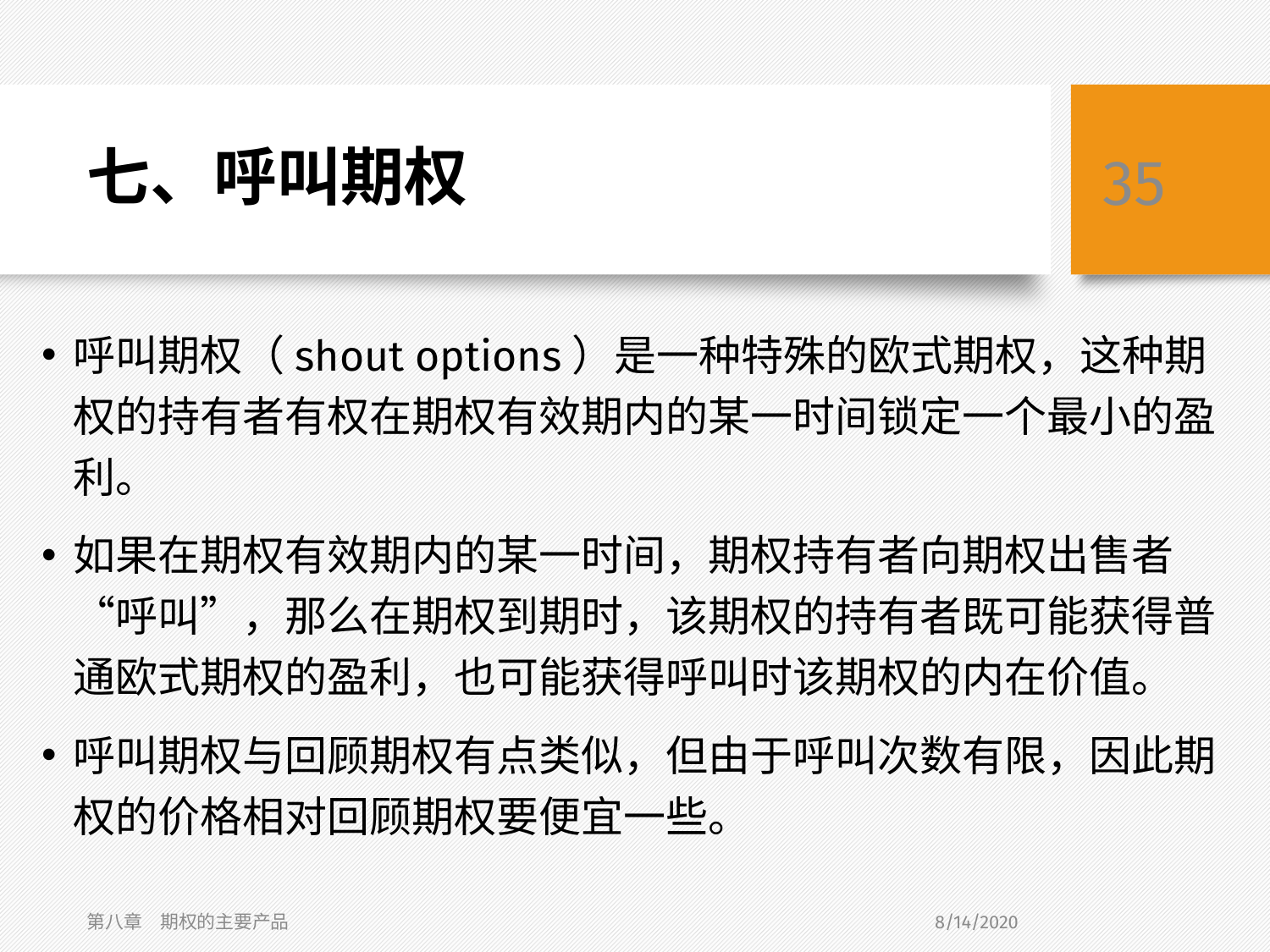

# 七、呼叫期权
35
呼叫期权（shout options）是一种特殊的欧式期权，这种期权的持有者有权在期权有效期内的某一时间锁定一个最小的盈利。
如果在期权有效期内的某一时间，期权持有者向期权出售者“呼叫”，那么在期权到期时，该期权的持有者既可能获得普通欧式期权的盈利，也可能获得呼叫时该期权的内在价值。
呼叫期权与回顾期权有点类似，但由于呼叫次数有限，因此期权的价格相对回顾期权要便宜一些。

8/14/2020
第八章　期权的主要产品